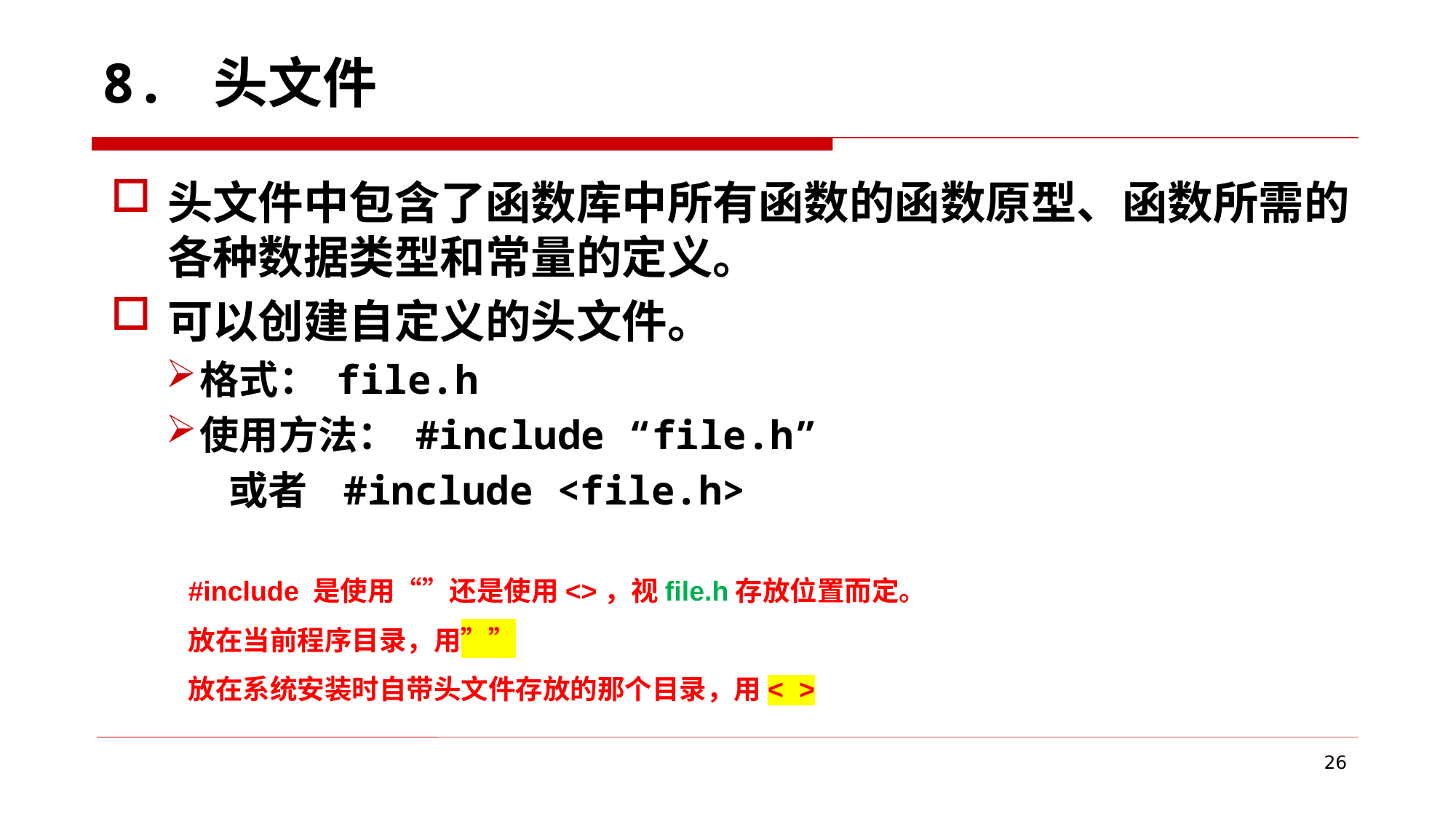

8. 头文件
头文件中包含了函数库中所有函数的函数原型、函数所需的各种数据类型和常量的定义。
可以创建自定义的头文件。
格式： file.h
使用方法： #include “file.h”
      或者   #include <file.h>
#include 是使用“”还是使用<>，视file.h存放位置而定。
放在当前程序目录，用””
放在系统安装时自带头文件存放的那个目录，用<  >
26